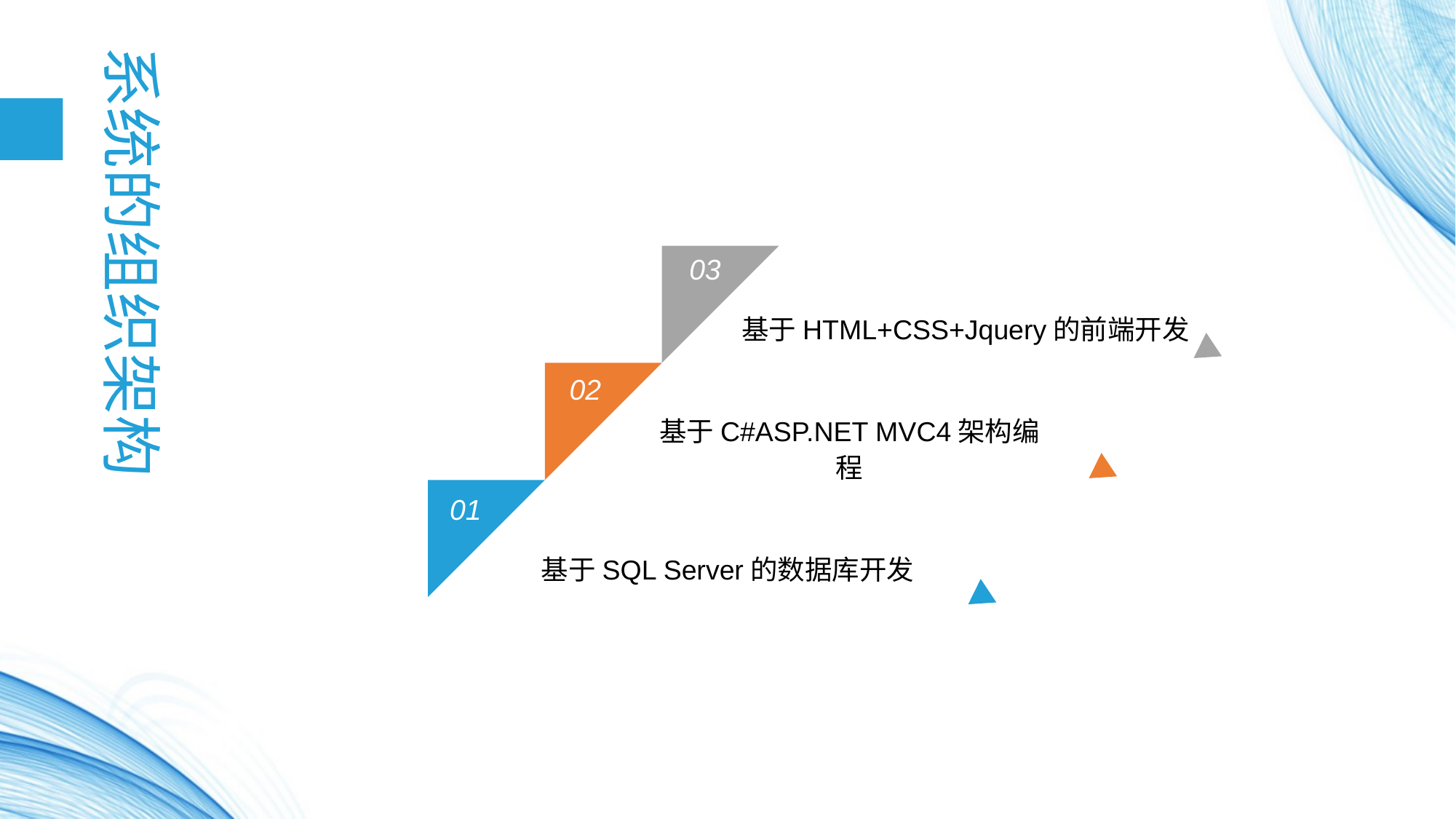

系统的组织架构
03

基于HTML+CSS+Jquery的前端开发

02
基于C#ASP.NET MVC4架构编程

01
基于SQL Server的数据库开发